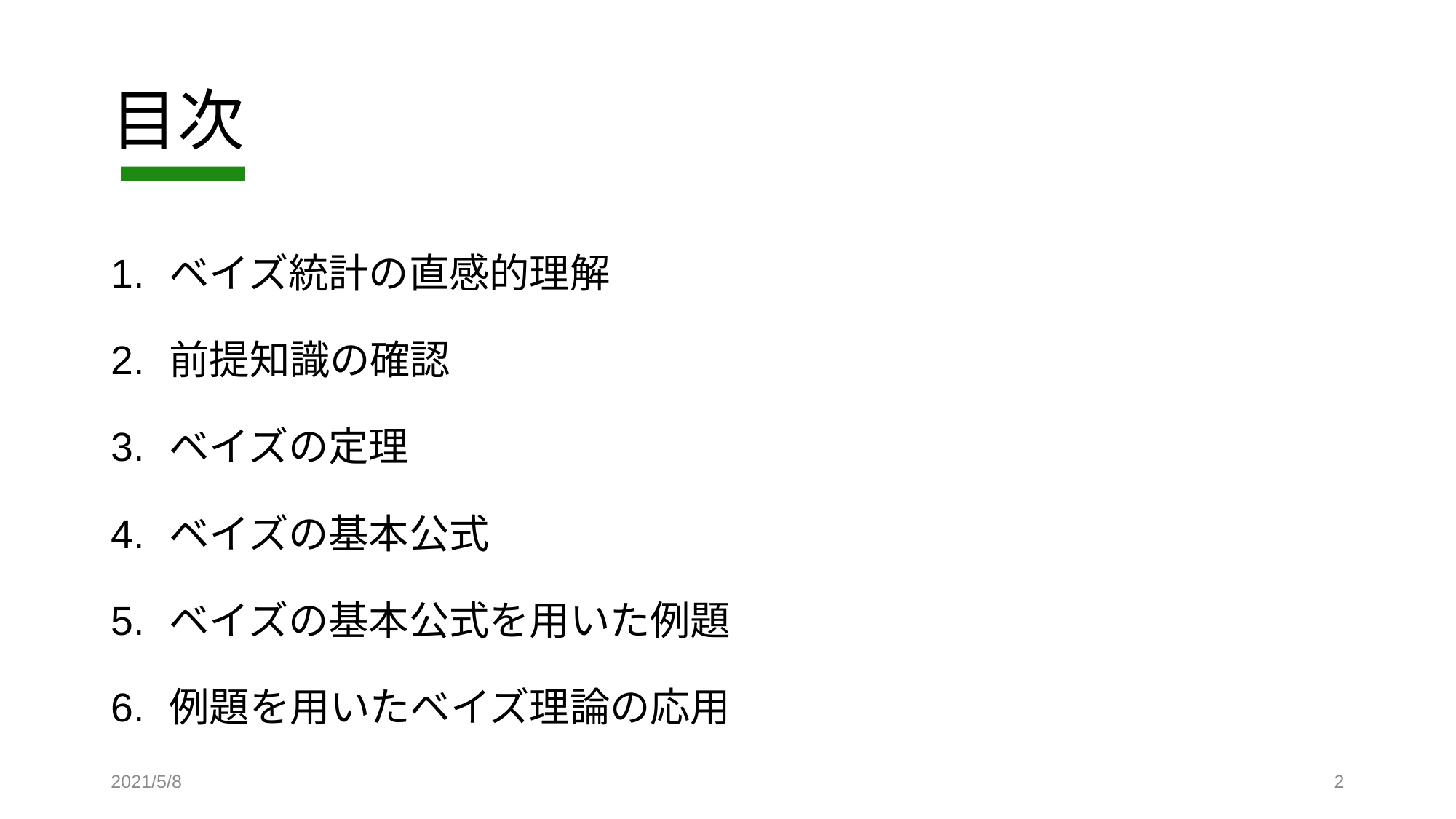

# 目次

ベイズ統計の直感的理解
前提知識の確認
ベイズの定理
ベイズの基本公式
ベイズの基本公式を用いた例題
例題を用いたベイズ理論の応用
2021/5/8
2